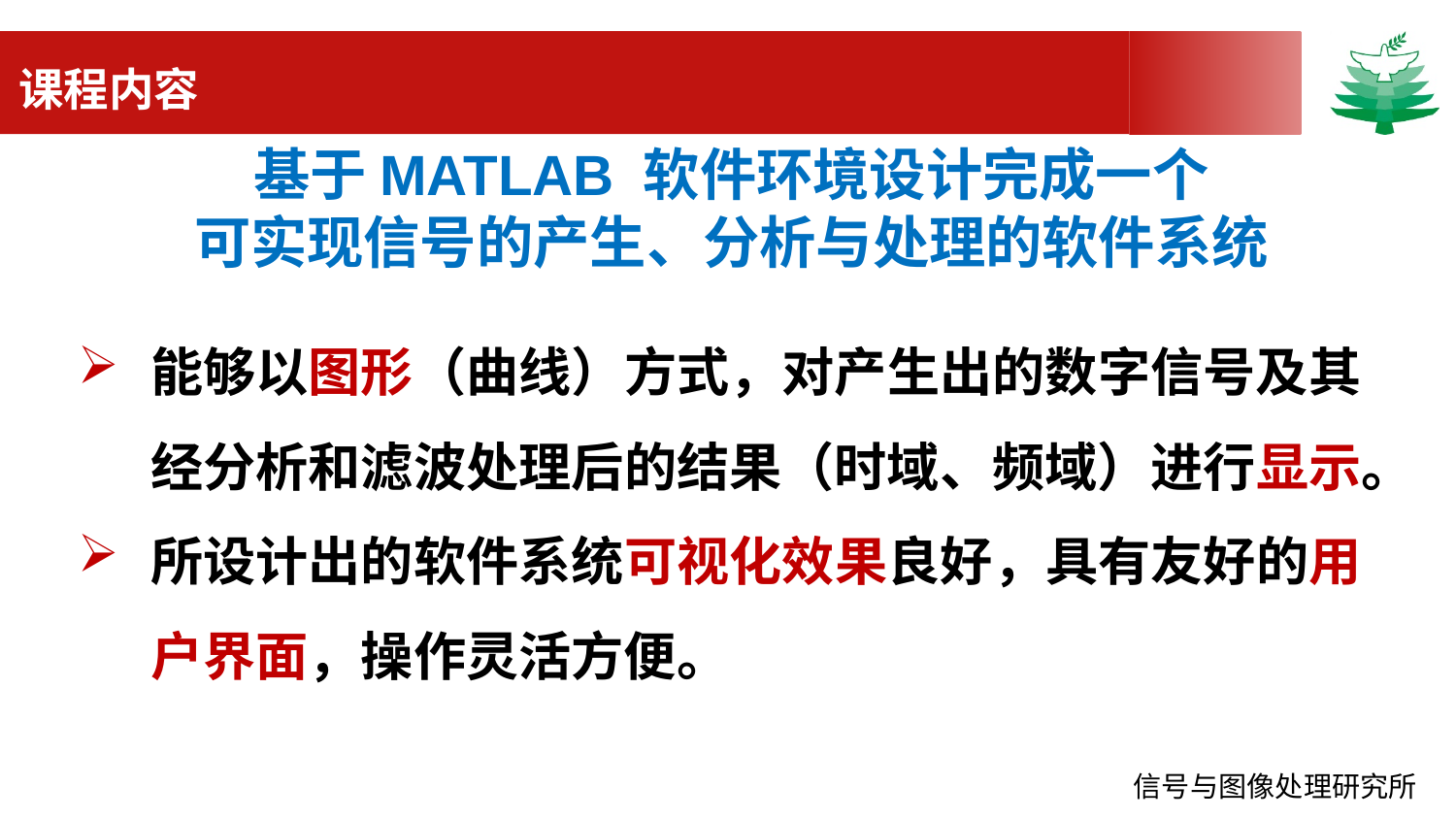

# 课程内容
基于MATLAB 软件环境设计完成一个
可实现信号的产生、分析与处理的软件系统
能够以图形（曲线）方式，对产生出的数字信号及其经分析和滤波处理后的结果（时域、频域）进行显示。
所设计出的软件系统可视化效果良好，具有友好的用户界面，操作灵活方便。